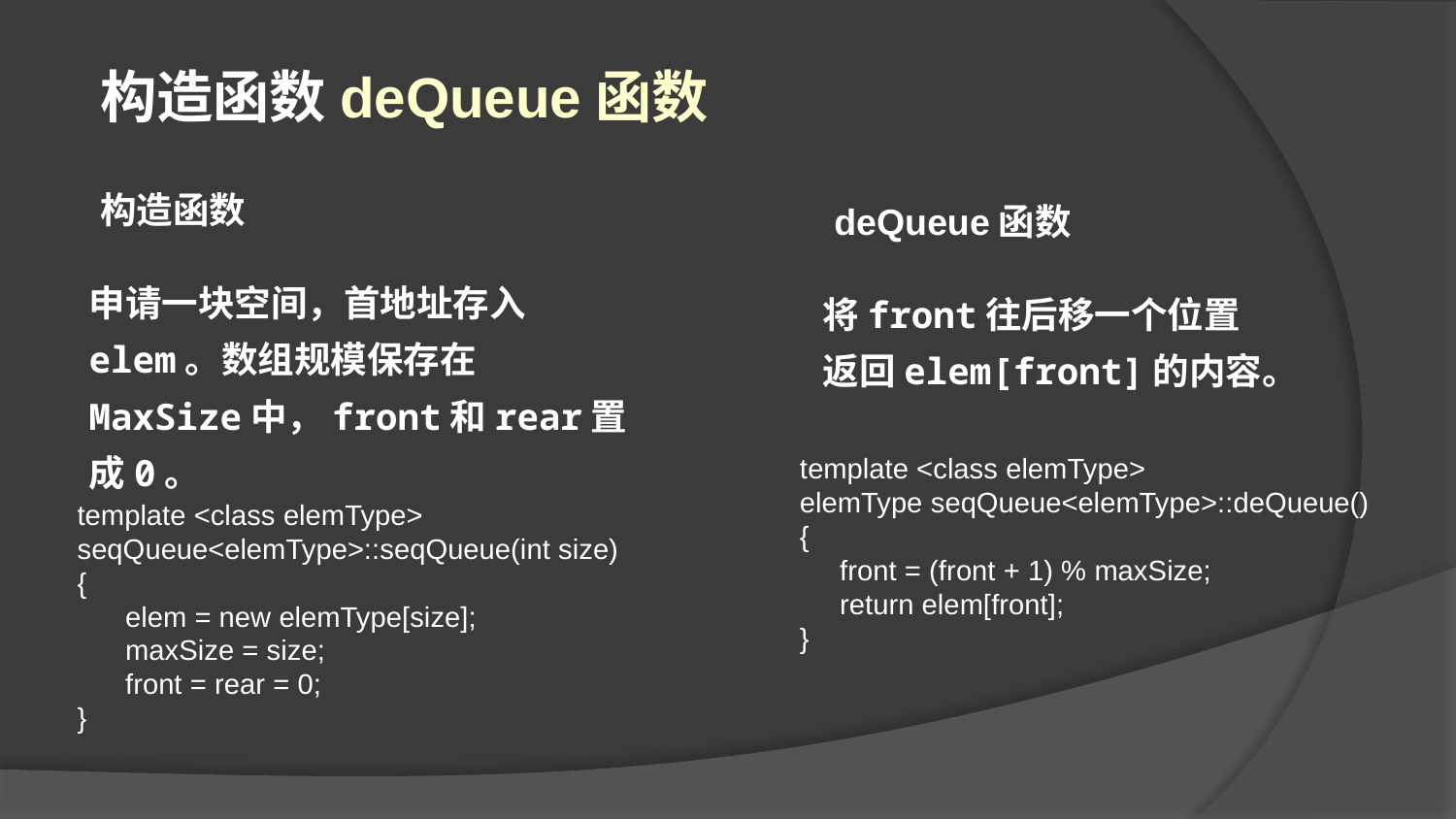

构造函数deQueue函数
构造函数
deQueue函数
申请一块空间，首地址存入elem。数组规模保存在MaxSize中，front和rear置成0。
将front往后移一个位置
返回elem[front]的内容。
template <class elemType>
elemType seqQueue<elemType>::deQueue()
{
     front = (front + 1) % maxSize;
     return elem[front];
}
template <class elemType>
seqQueue<elemType>::seqQueue(int size)
{
      elem = new elemType[size];
      maxSize = size;
      front = rear = 0;
}